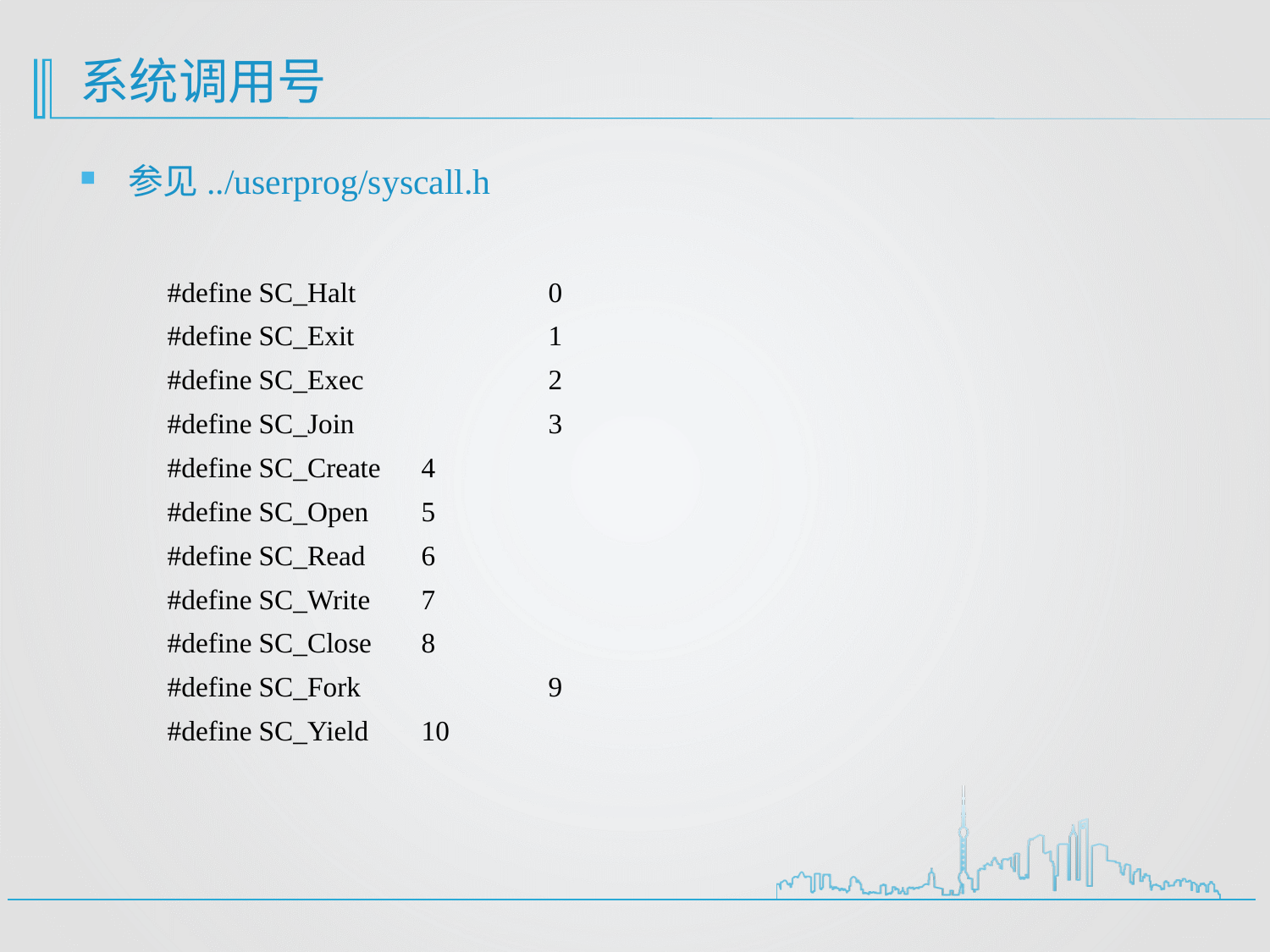

# 系统调用号
参见../userprog/syscall.h

#define SC_Halt		0
#define SC_Exit		1
#define SC_Exec		2
#define SC_Join		3
#define SC_Create	4
#define SC_Open	5
#define SC_Read	6
#define SC_Write	7
#define SC_Close	8
#define SC_Fork		9
#define SC_Yield	10